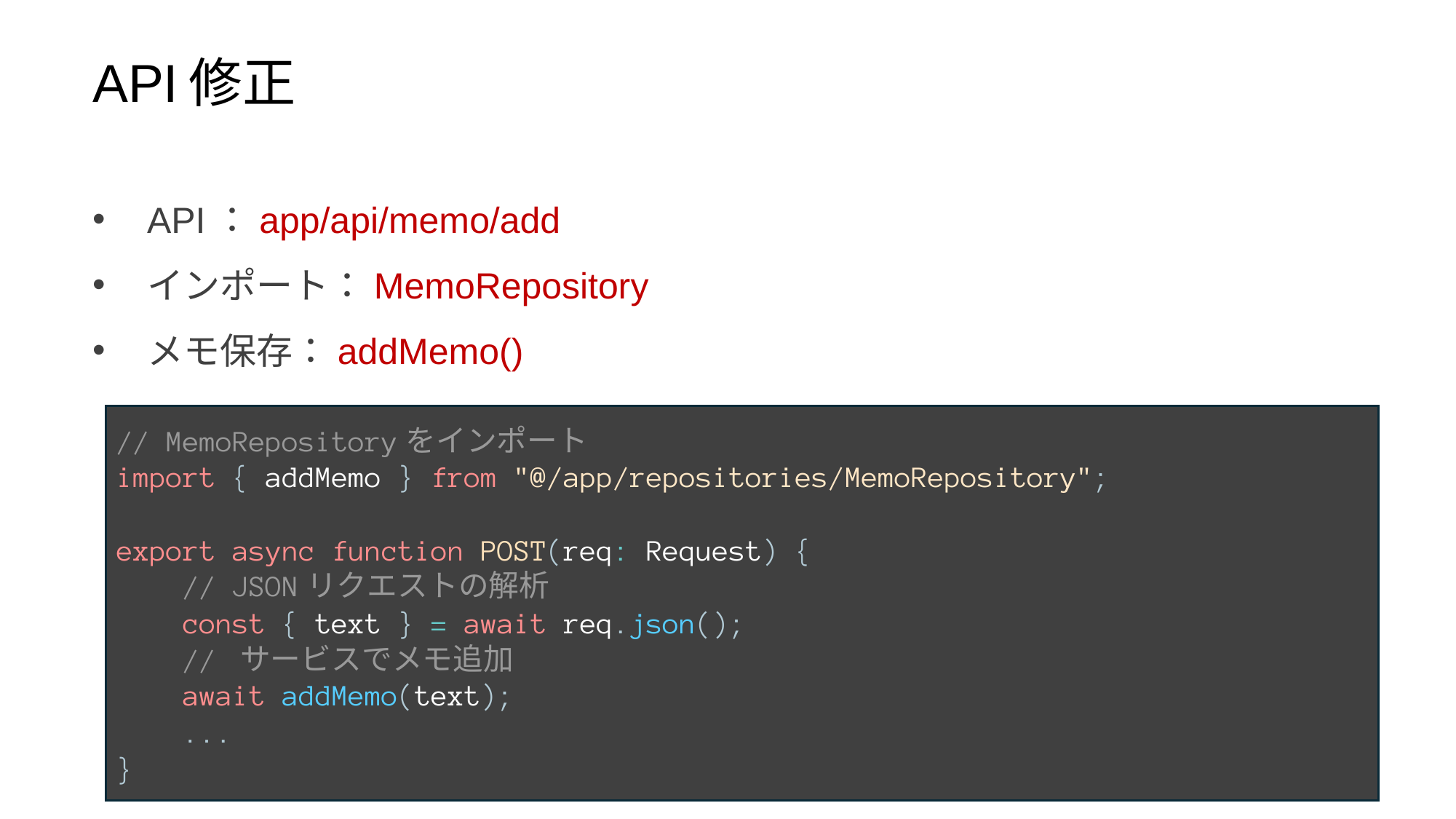

API修正
API：app/api/memo/add
インポート：MemoRepository
メモ保存：addMemo()
// MemoRepositoryをインポート
import { addMemo } from "@/app/repositories/MemoRepository";

export async function POST(req: Request) {
    // JSONリクエストの解析
    const { text } = await req.json();
    // サービスでメモ追加
    await addMemo(text);
    ...
}